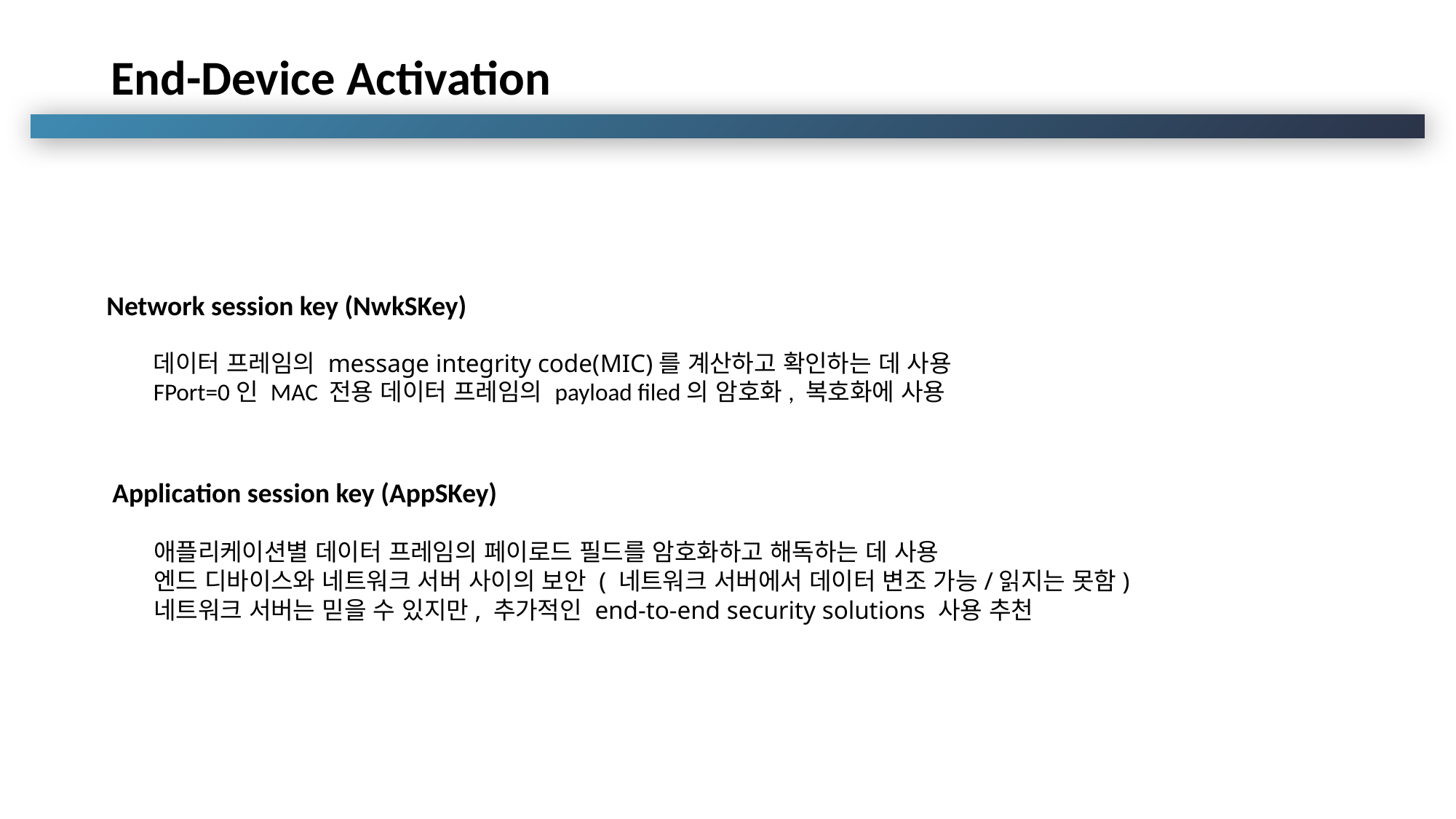

# End-Device Activation

Network session key (NwkSKey)
데이터 프레임의 message integrity code(MIC)를 계산하고 확인하는 데 사용
FPort=0인 MAC 전용 데이터 프레임의 payload filed의 암호화, 복호화에 사용

Application session key (AppSKey)
애플리케이션별 데이터 프레임의 페이로드 필드를 암호화하고 해독하는 데 사용
엔드 디바이스와 네트워크 서버 사이의 보안 ( 네트워크 서버에서 데이터 변조 가능/읽지는 못함)
네트워크 서버는 믿을 수 있지만, 추가적인 end-to-end security solutions 사용 추천